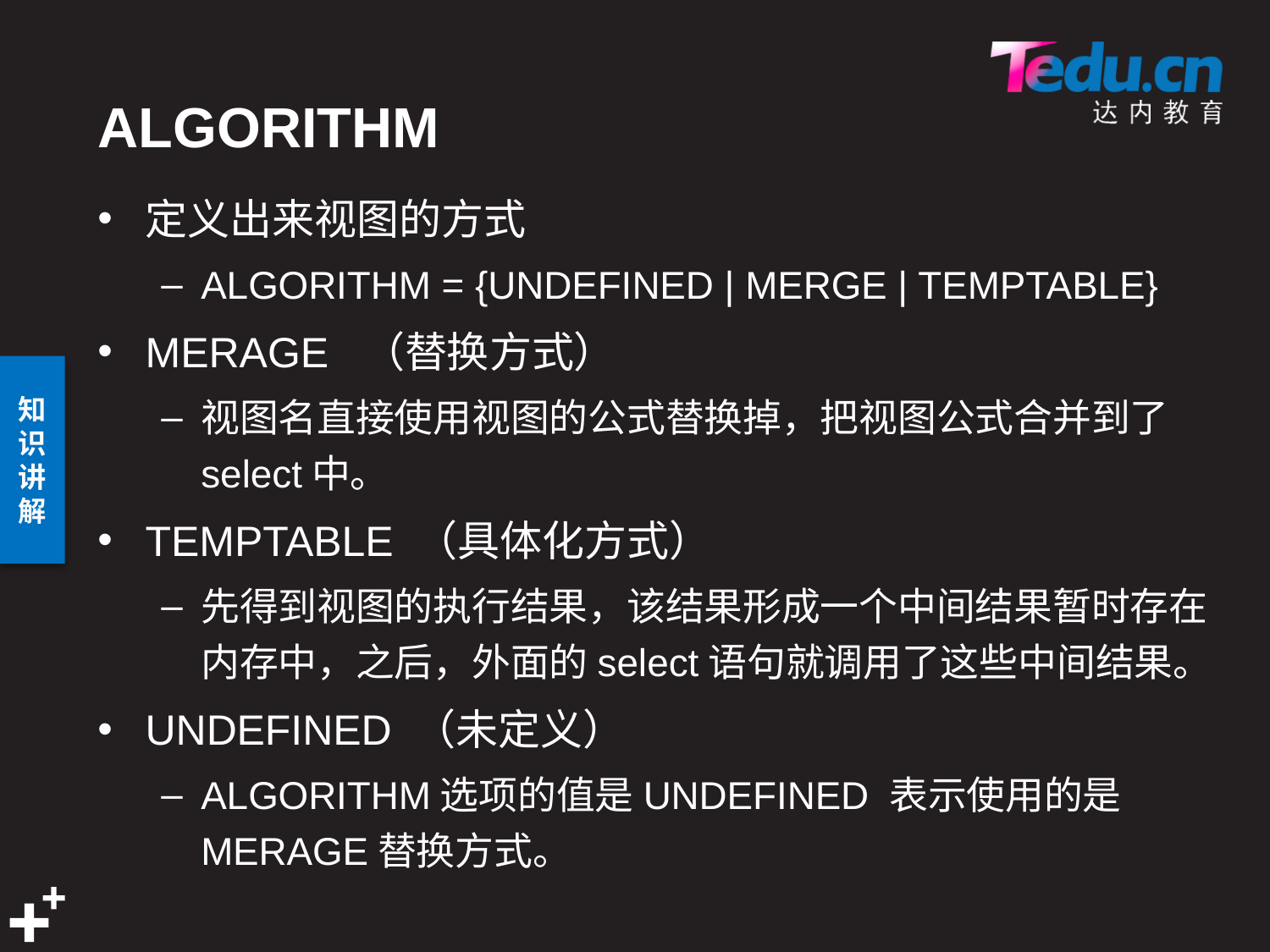

# ALGORITHM
定义出来视图的方式
ALGORITHM = {UNDEFINED | MERGE | TEMPTABLE}
MERAGE  （替换方式）
视图名直接使用视图的公式替换掉，把视图公式合并到了select中。
TEMPTABLE （具体化方式）
先得到视图的执行结果，该结果形成一个中间结果暂时存在内存中，之后，外面的select语句就调用了这些中间结果。
UNDEFINED （未定义）
ALGORITHM选项的值是UNDEFINED 表示使用的是MERAGE替换方式。